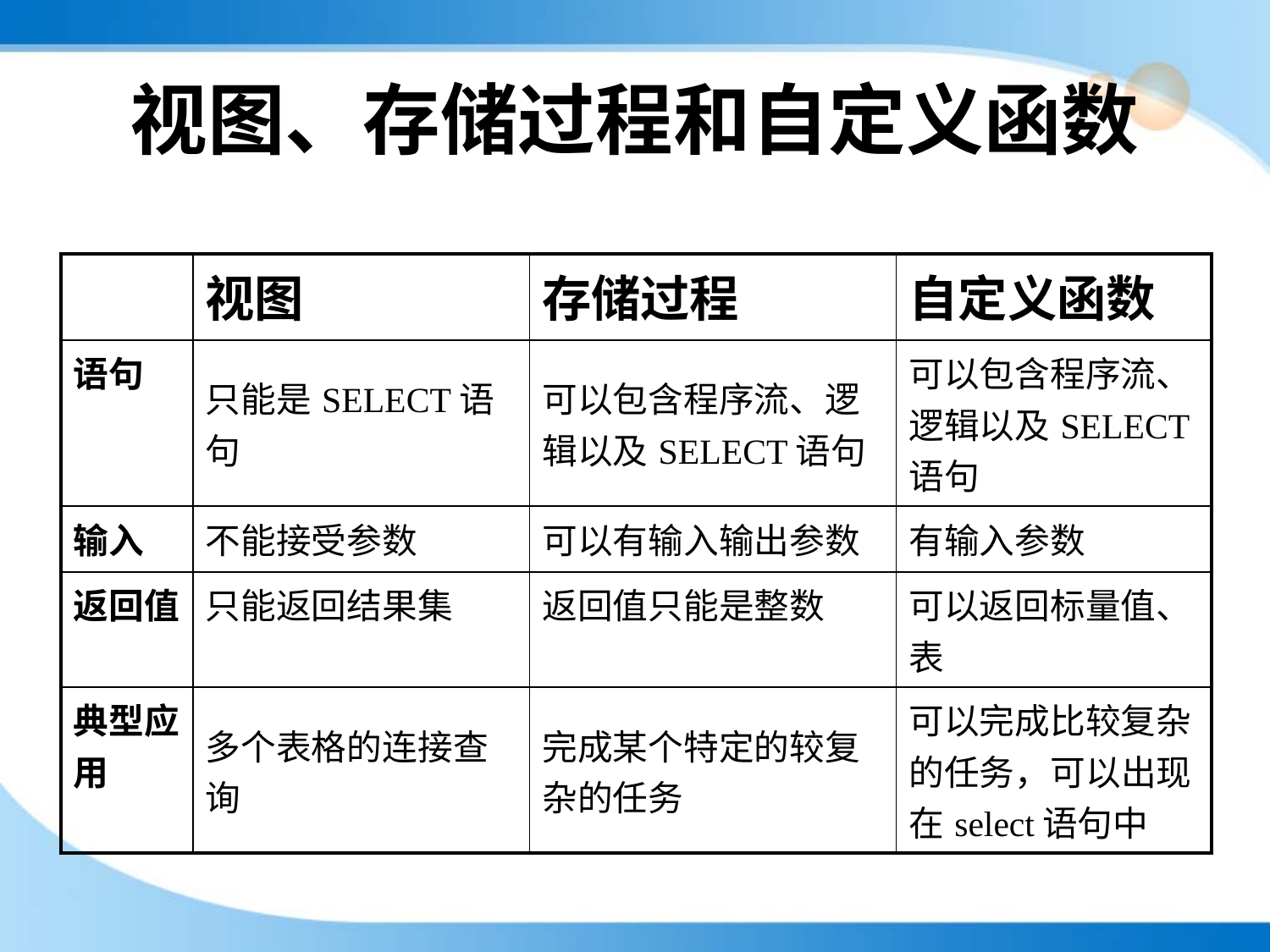

# 视图、存储过程和自定义函数
|  | 视图 | 存储过程 | 自定义函数 |
| --- | --- | --- | --- |
| 语句 | 只能是SELECT语句 | 可以包含程序流、逻辑以及SELECT语句 | 可以包含程序流、逻辑以及SELECT语句 |
| 输入 | 不能接受参数 | 可以有输入输出参数 | 有输入参数 |
| 返回值 | 只能返回结果集 | 返回值只能是整数 | 可以返回标量值、表 |
| 典型应用 | 多个表格的连接查询 | 完成某个特定的较复杂的任务 | 可以完成比较复杂的任务，可以出现在select语句中 |